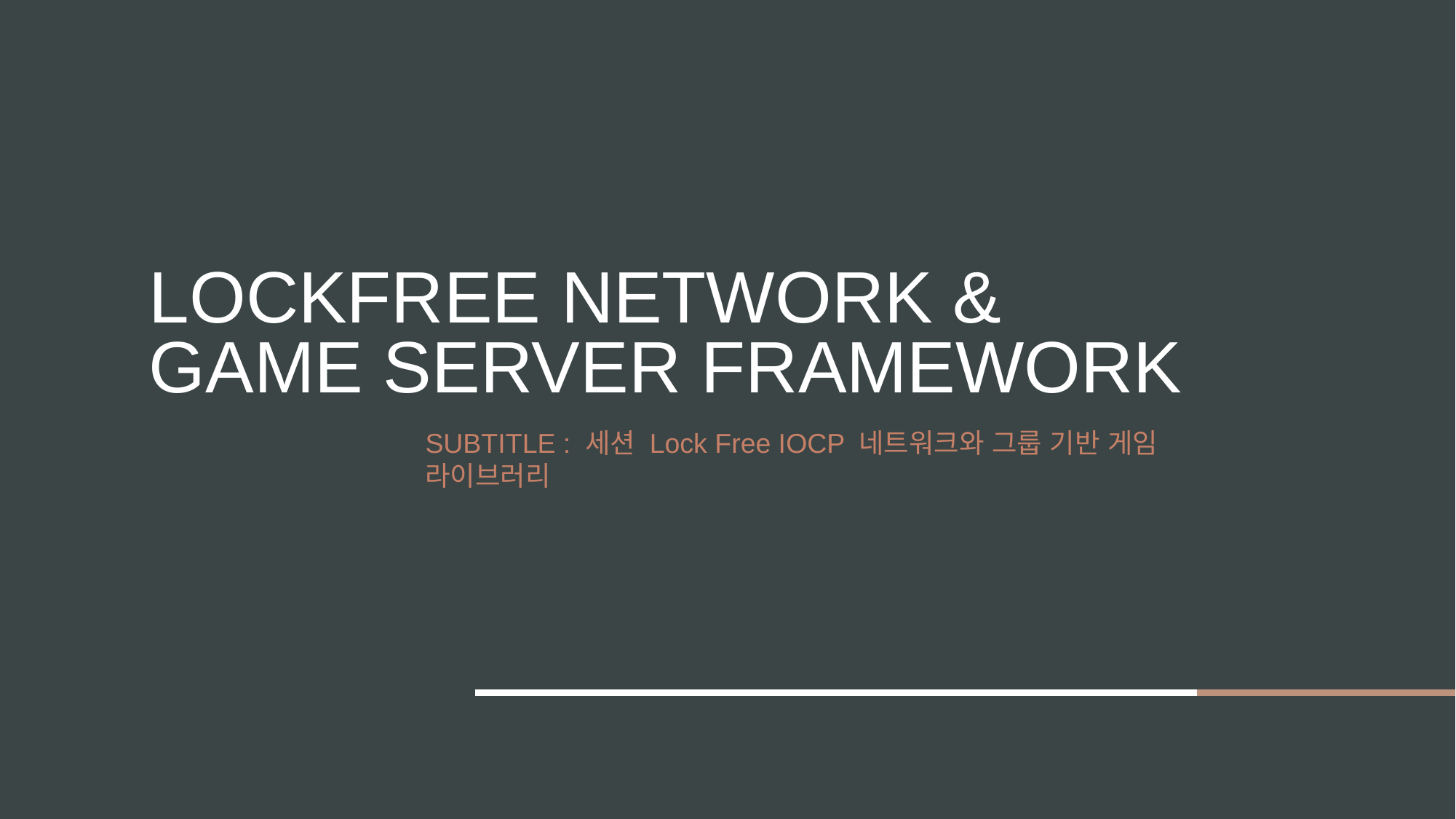

# Lockfree network & game server framework
SUBTITLE : 세션 Lock Free IOCP 네트워크와 그룹 기반 게임 라이브러리